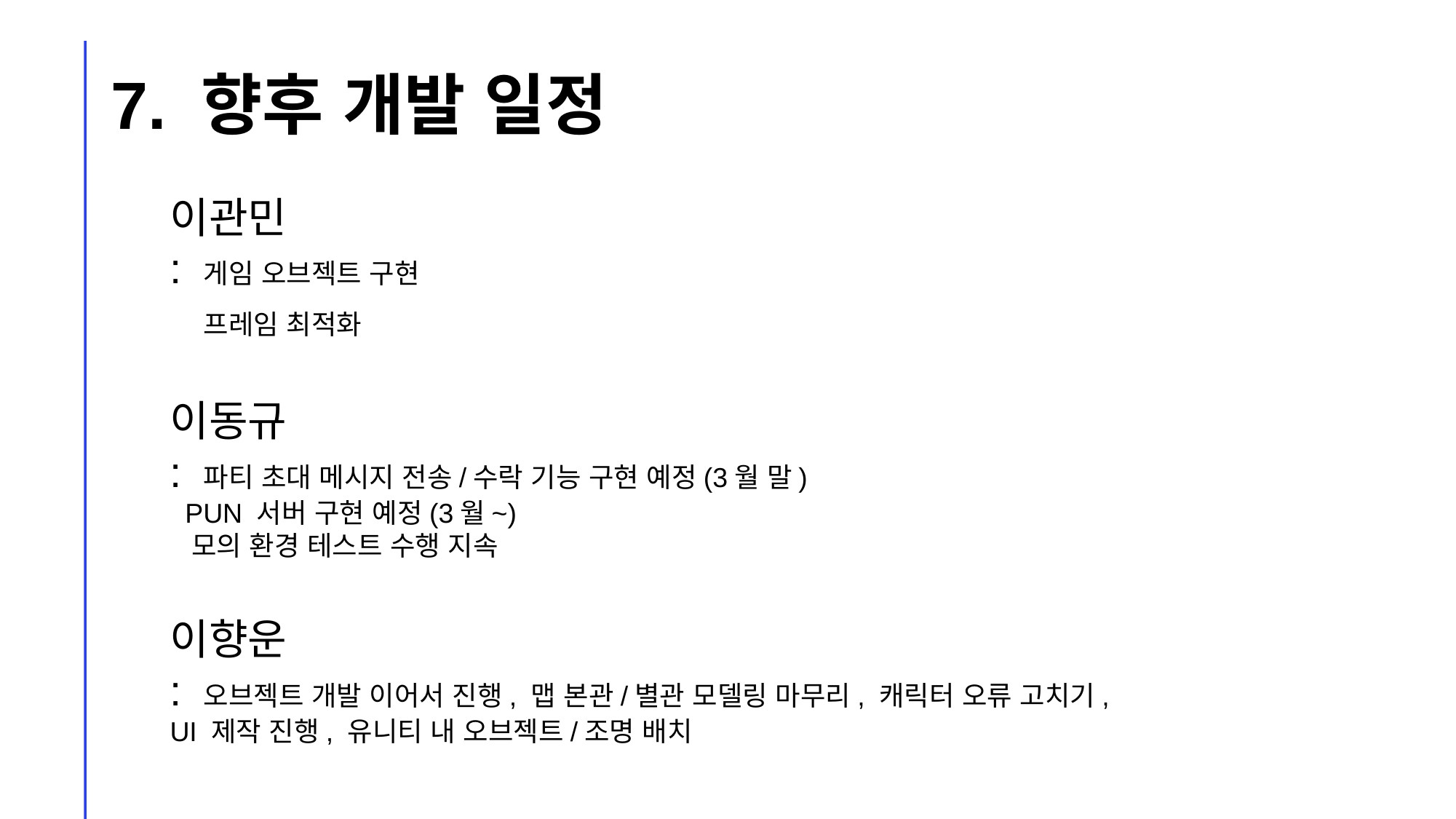

7. 향후 개발 일정
이관민
: 게임 오브젝트 구현
  프레임 최적화

이동규
: 파티 초대 메시지 전송/수락 기능 구현 예정(3월 말)
  PUN 서버 구현 예정(3월~)
  모의 환경 테스트 수행 지속

이향운
: 오브젝트 개발 이어서 진행, 맵 본관/별관 모델링 마무리, 캐릭터 오류 고치기,
UI 제작 진행, 유니티 내 오브젝트/조명 배치